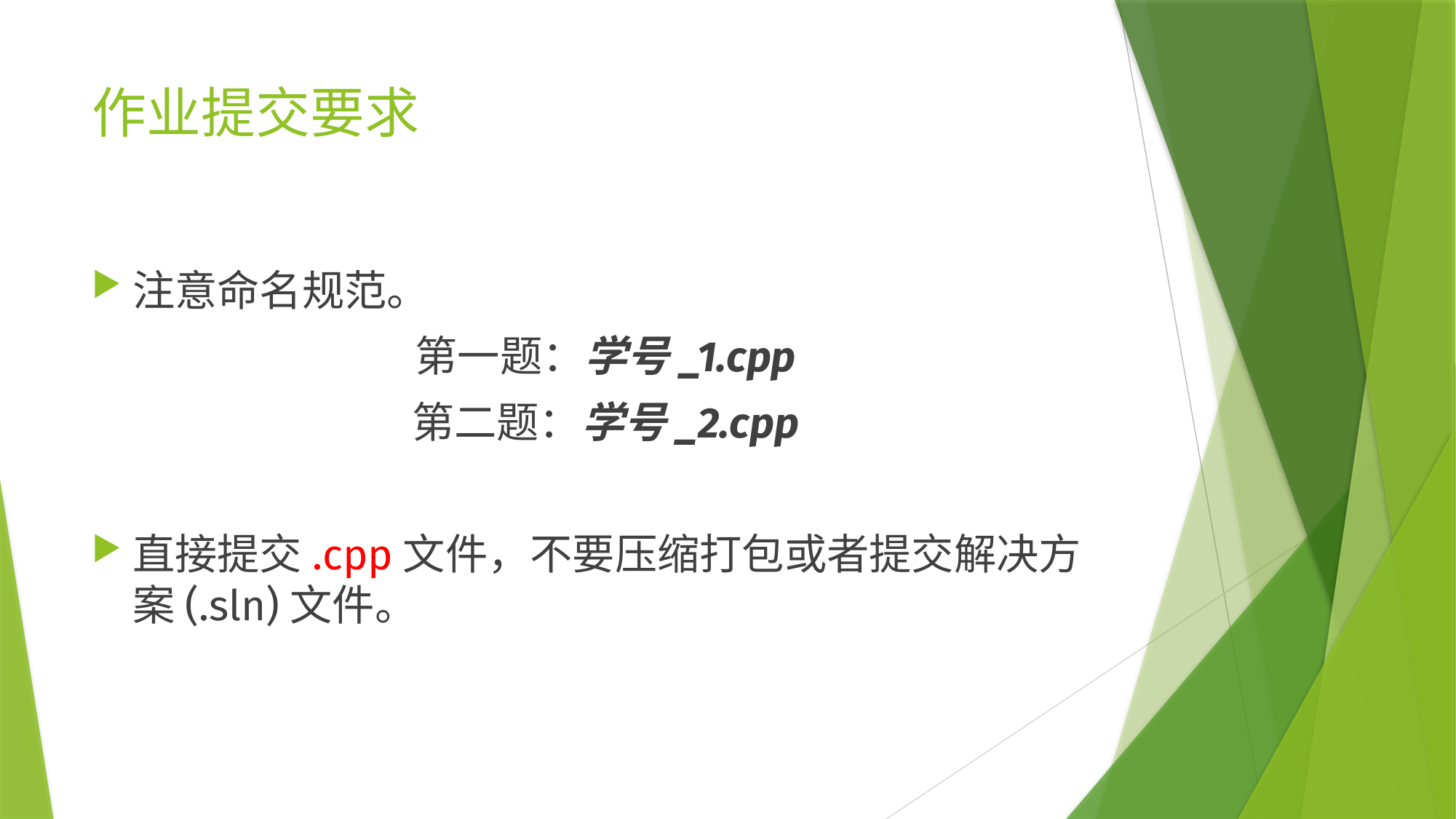

# 作业提交要求
注意命名规范。
第一题：学号_1.cpp
第二题：学号_2.cpp

直接提交.cpp文件，不要压缩打包或者提交解决方案(.sln)文件。